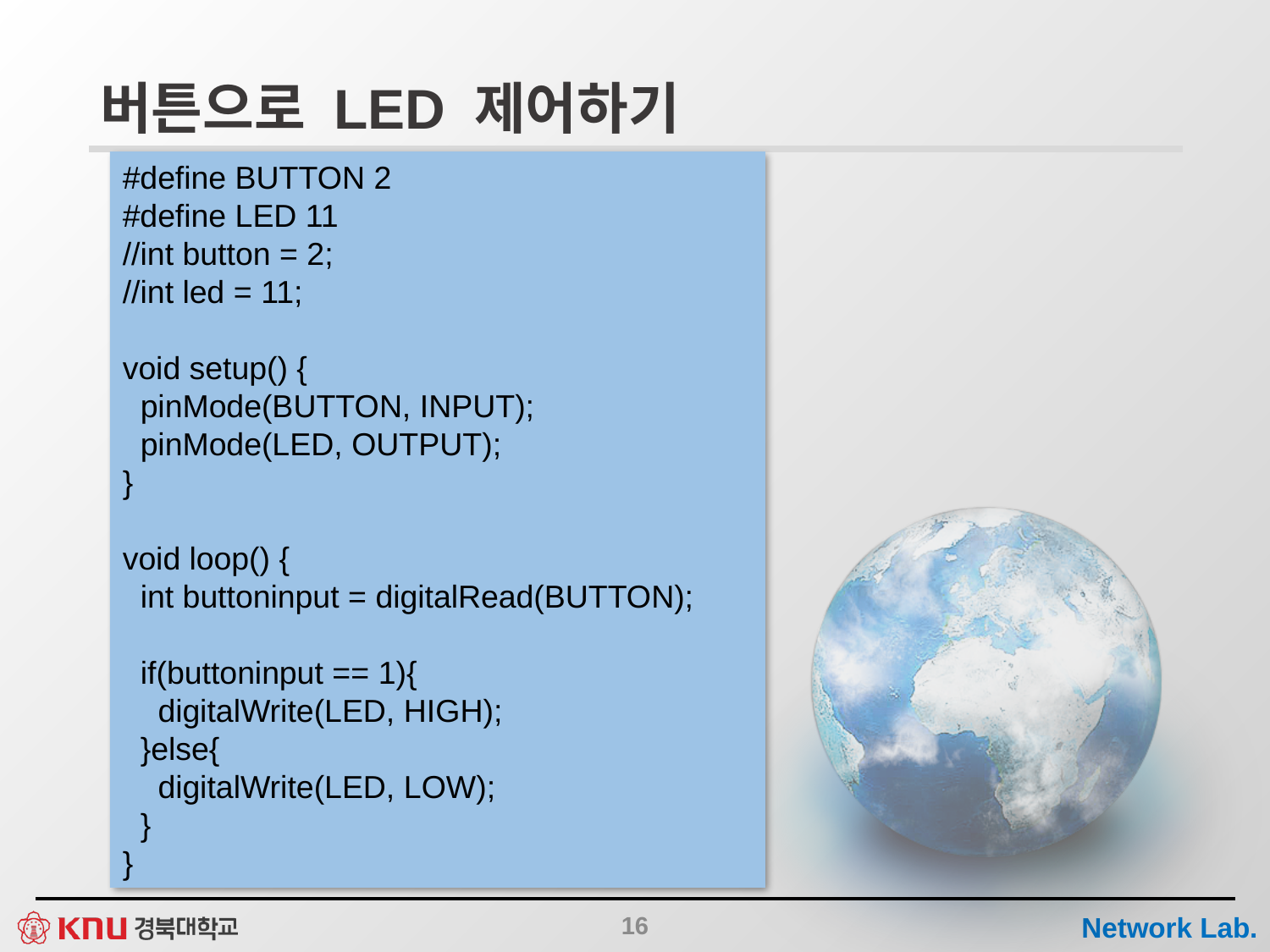

# 버튼으로 LED 제어하기
#define BUTTON 2
#define LED 11
//int button = 2;
//int led = 11;

void setup() {
  pinMode(BUTTON, INPUT);
  pinMode(LED, OUTPUT);
}

void loop() {
  int buttoninput = digitalRead(BUTTON);

  if(buttoninput == 1){
    digitalWrite(LED, HIGH);
  }else{
    digitalWrite(LED, LOW);
  }
}
16